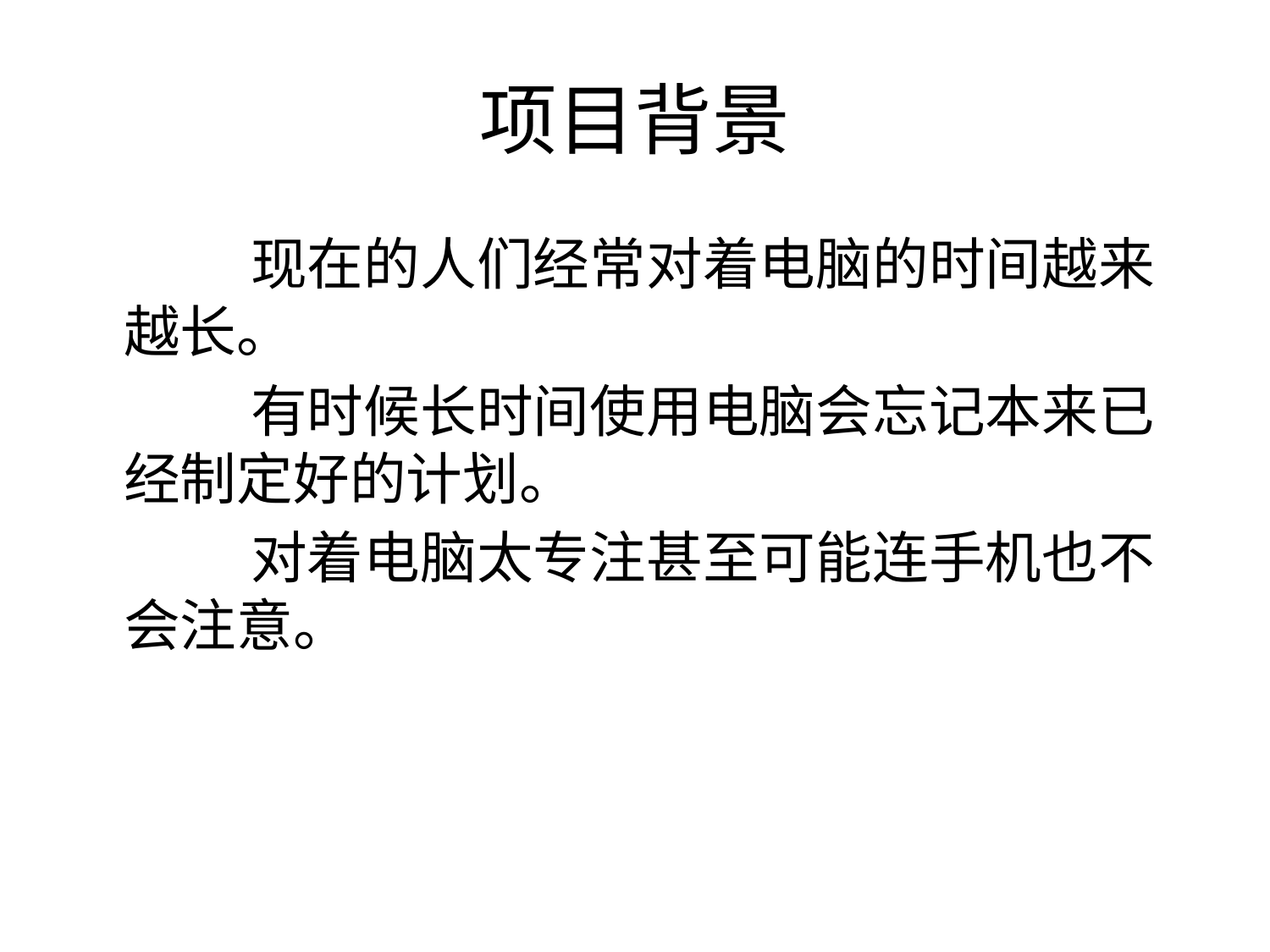

# 项目背景
		现在的人们经常对着电脑的时间越来越长。
		有时候长时间使用电脑会忘记本来已经制定好的计划。
		对着电脑太专注甚至可能连手机也不会注意。